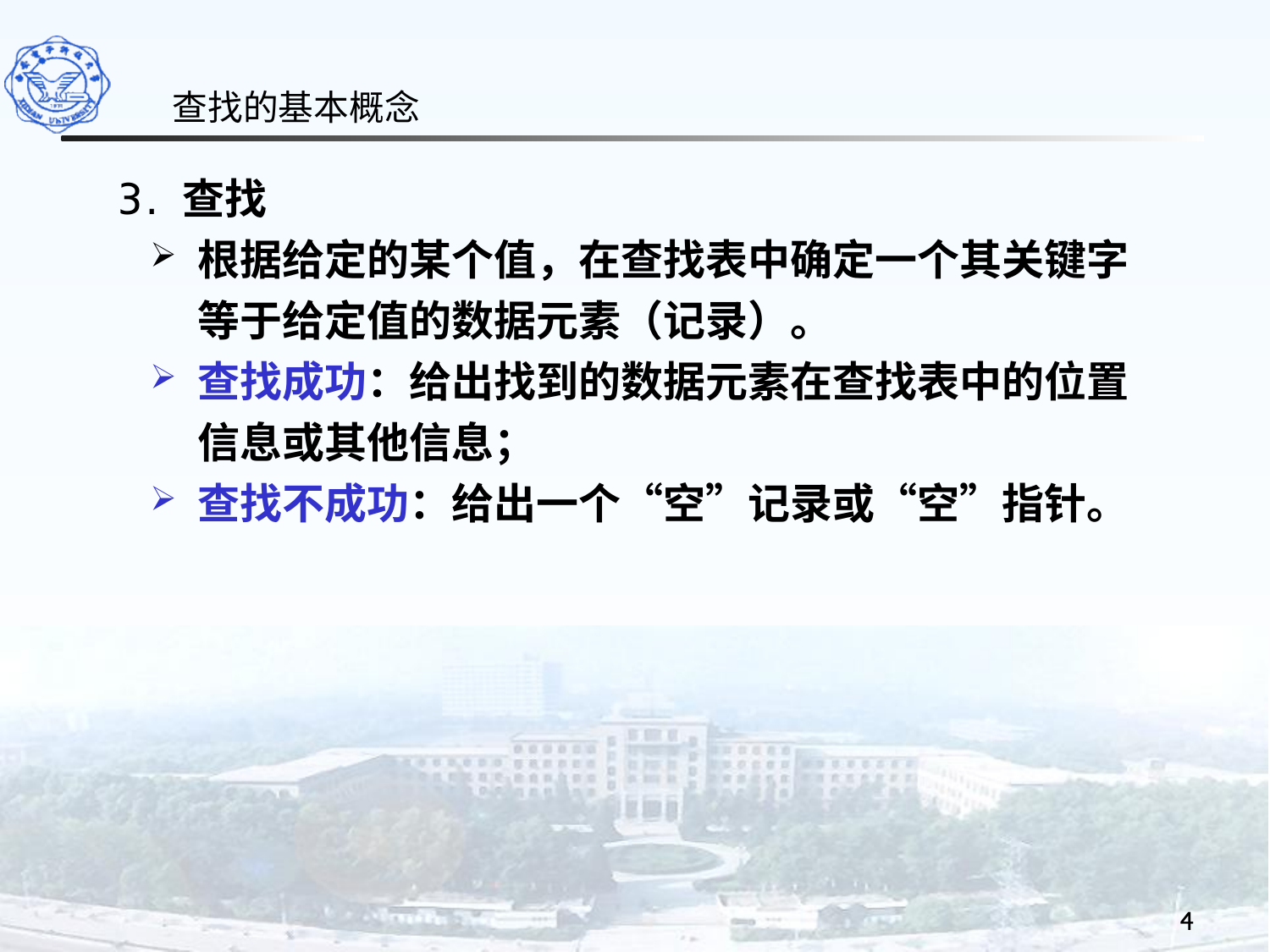

查找的基本概念
    3. 查找
根据给定的某个值，在查找表中确定一个其关键字等于给定值的数据元素（记录）。
查找成功：给出找到的数据元素在查找表中的位置信息或其他信息；
查找不成功：给出一个“空”记录或“空”指针。

4